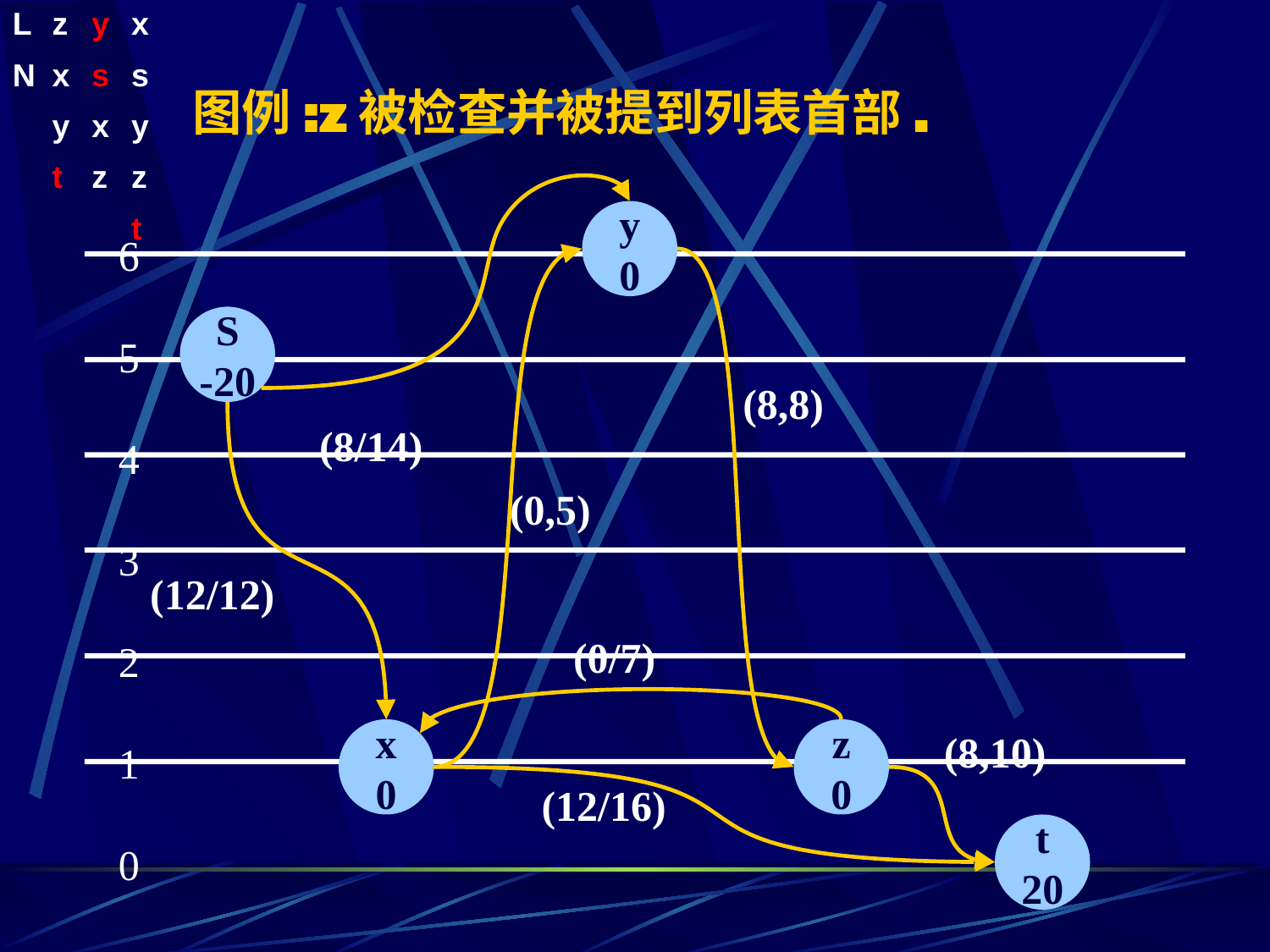

| L | z | y | x |
| --- | --- | --- | --- |
| N | x | s | s |
|  | y | x | y |
|  | t | z | z |
|  |  |  | t |
图例:z被检查并被提到列表首部.
y
0
6

5

4

3

2

1

0

S
-20

(8,8)
(8/14)

(0,5)

(12/12)
(0/7)

x
0
z
0
(8,10)

(12/16)
t
20